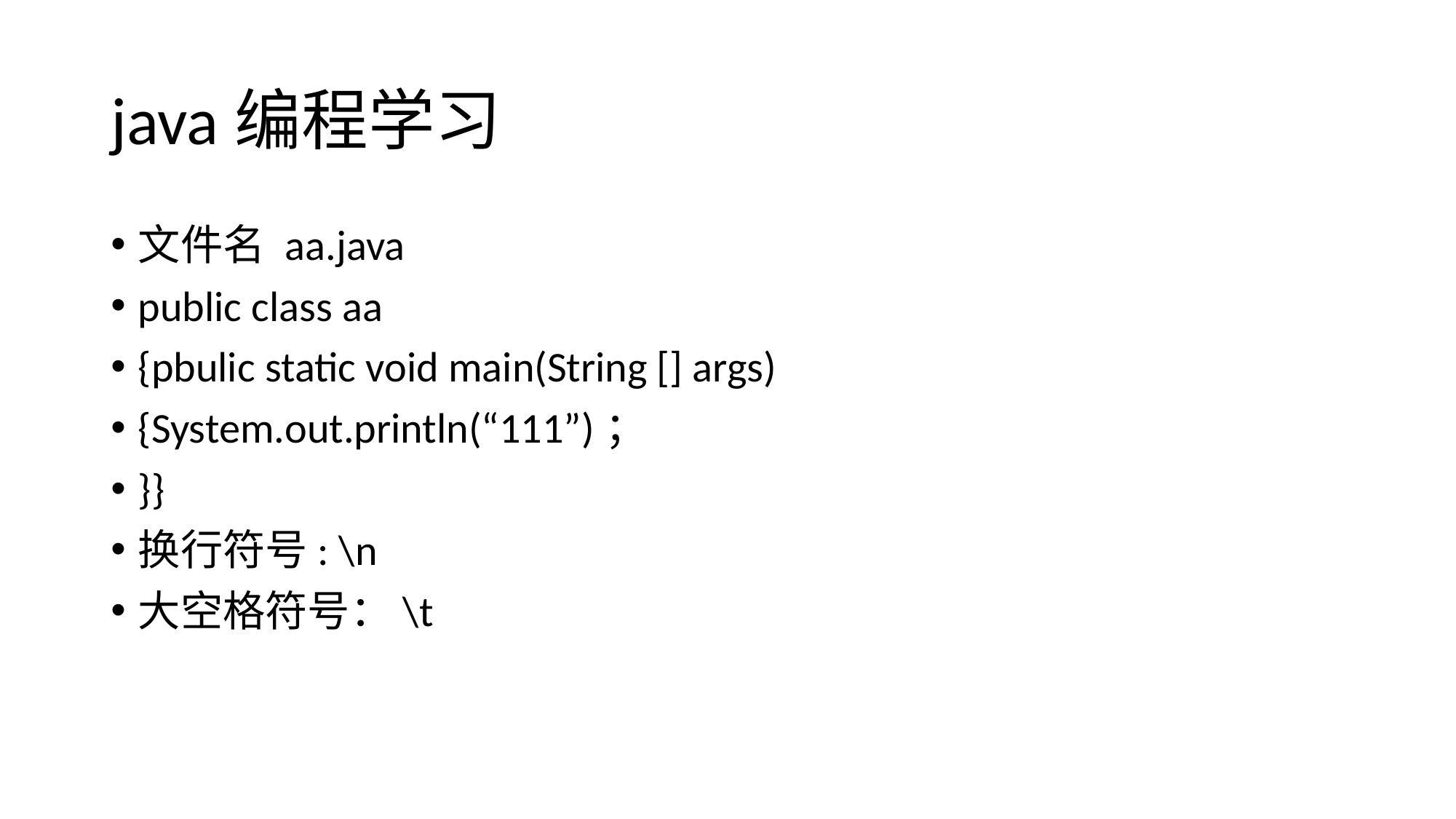

# java编程学习
文件名 aa.java
public class aa
{pbulic static void main(String [] args)
{System.out.println(“111”)；
}}
换行符号: \n
大空格符号：\t